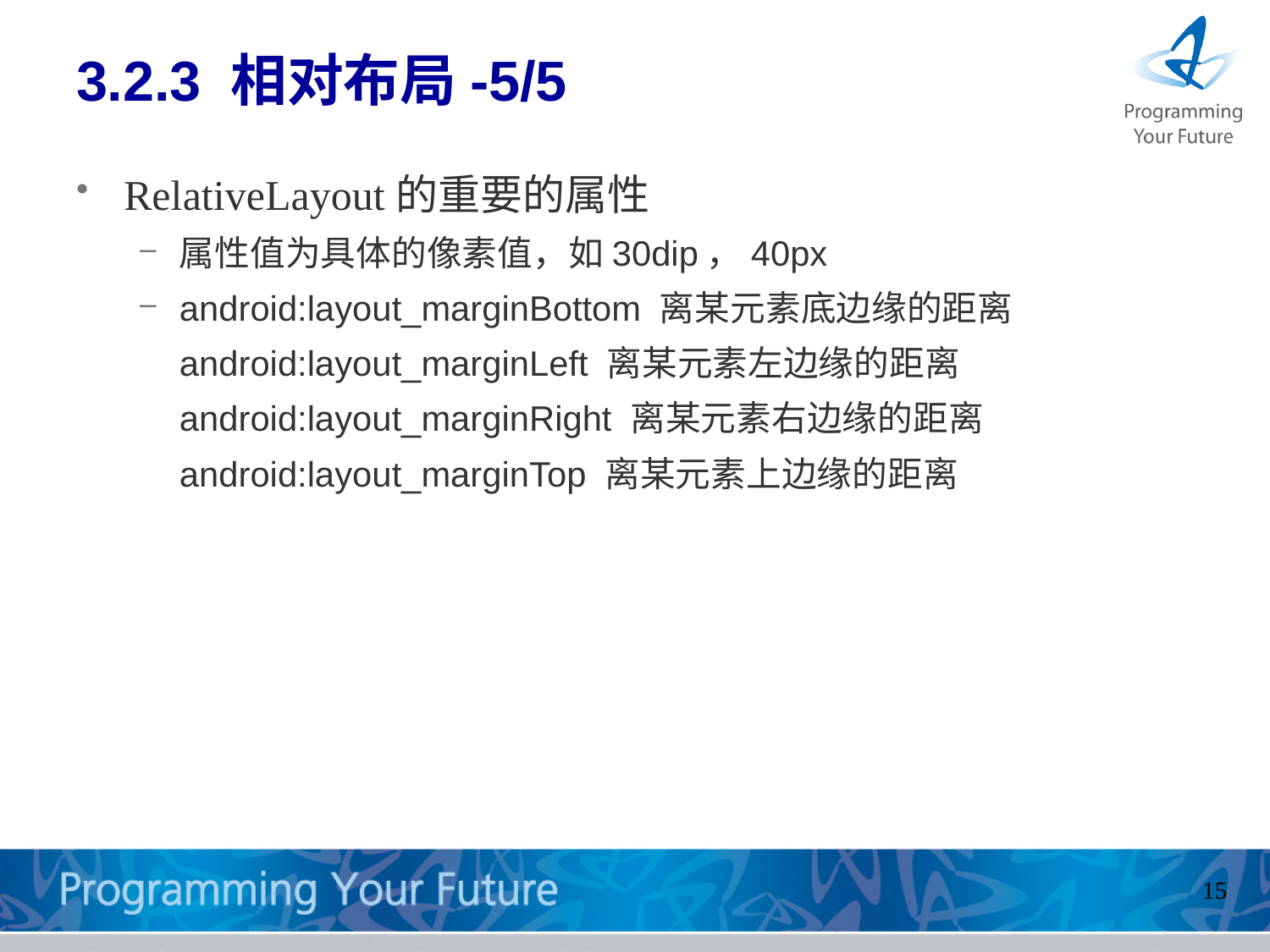

# 3.2.3 相对布局-5/5
RelativeLayout的重要的属性
属性值为具体的像素值，如30dip，40px
android:layout_marginBottom 离某元素底边缘的距离
android:layout_marginLeft 离某元素左边缘的距离
android:layout_marginRight 离某元素右边缘的距离
android:layout_marginTop 离某元素上边缘的距离